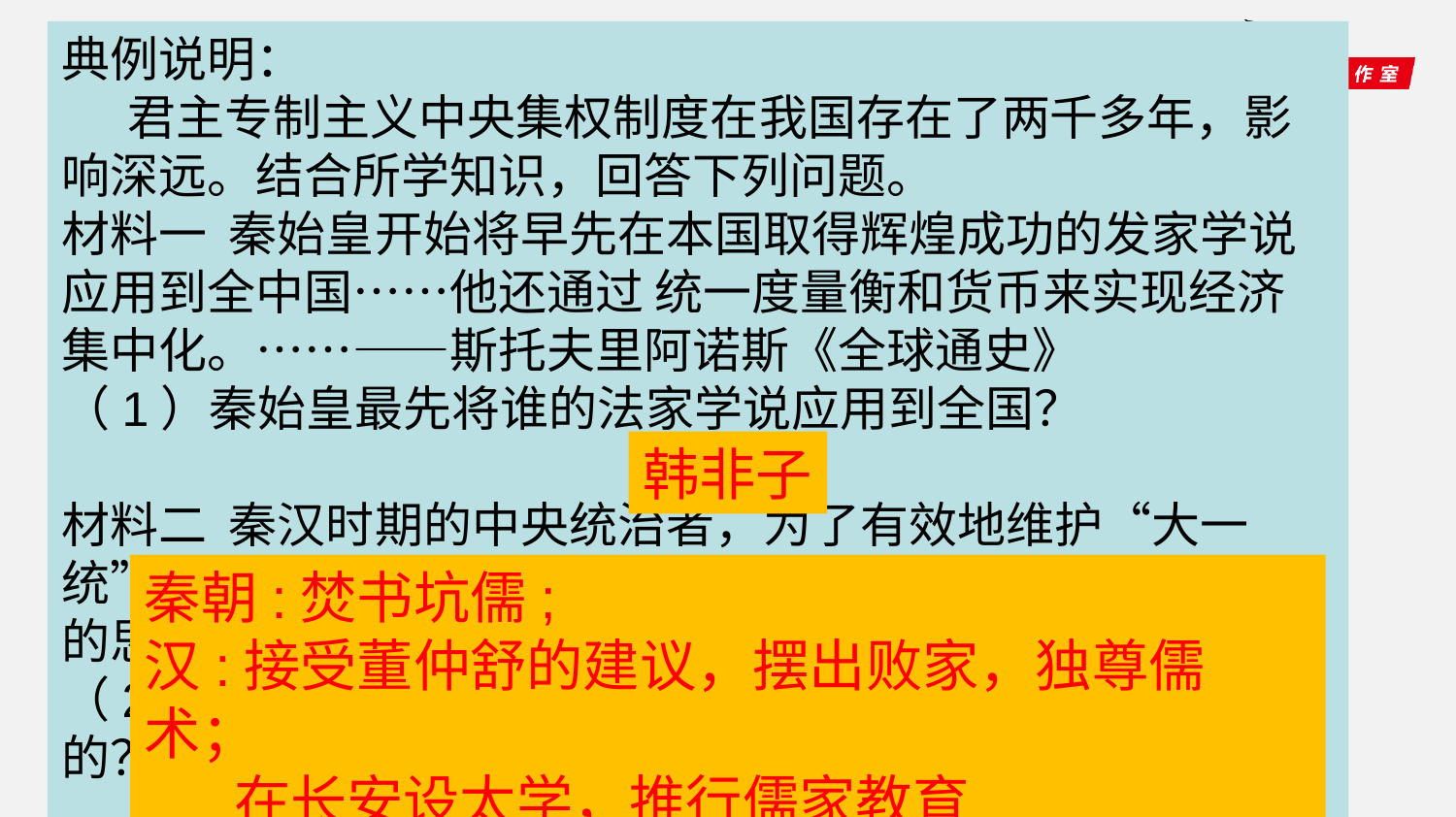

典例说明：
     君主专制主义中央集权制度在我国存在了两千多年，影响深远。结合所学知识，回答下列问题。
材料一  秦始皇开始将早先在本国取得辉煌成功的发家学说应用到全中国……他还通过 统一度量衡和货币来实现经济集中化。……——斯托夫里阿诺斯《全球通史》
（1）秦始皇最先将谁的法家学说应用到全国？

材料二  秦汉时期的中央统治者，为了有效地维护“大一统”，都对统治思想进行了选择，用以规范、整齐全国上下的思想。——《“大一统”之梦》
（2）秦汉统治者是如何“规范、整齐全国上下的思想”的？

韩非子
秦朝:焚书坑儒;
汉:接受董仲舒的建议，摆出败家，独尊儒术；
      在长安设太学，推行儒家教育